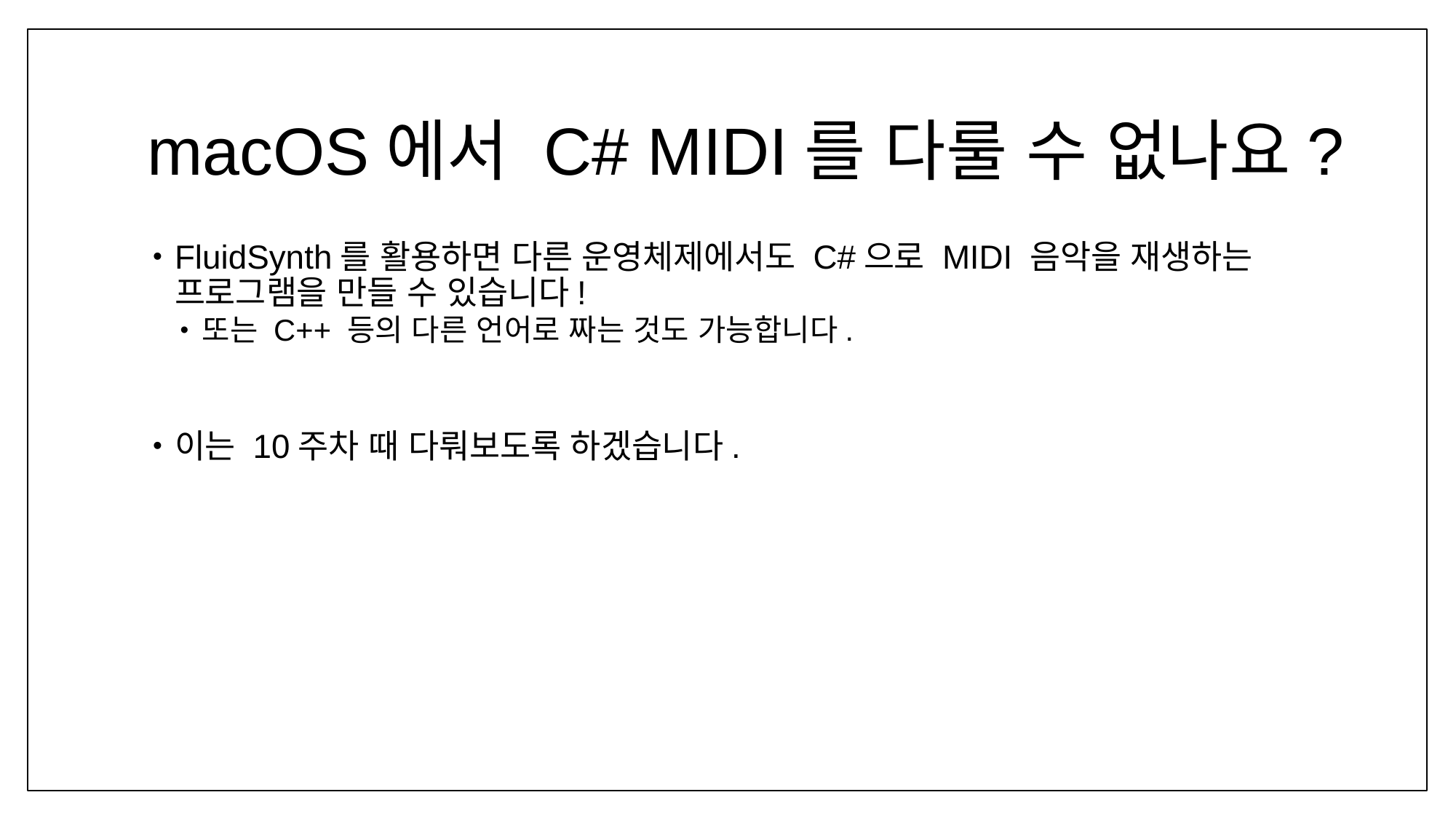

# macOS에서 C# MIDI를 다룰 수 없나요?
FluidSynth를 활용하면 다른 운영체제에서도 C#으로 MIDI 음악을 재생하는
프로그램을 만들 수 있습니다!
또는 C++ 등의 다른 언어로 짜는 것도 가능합니다.

이는 10주차 때 다뤄보도록 하겠습니다.